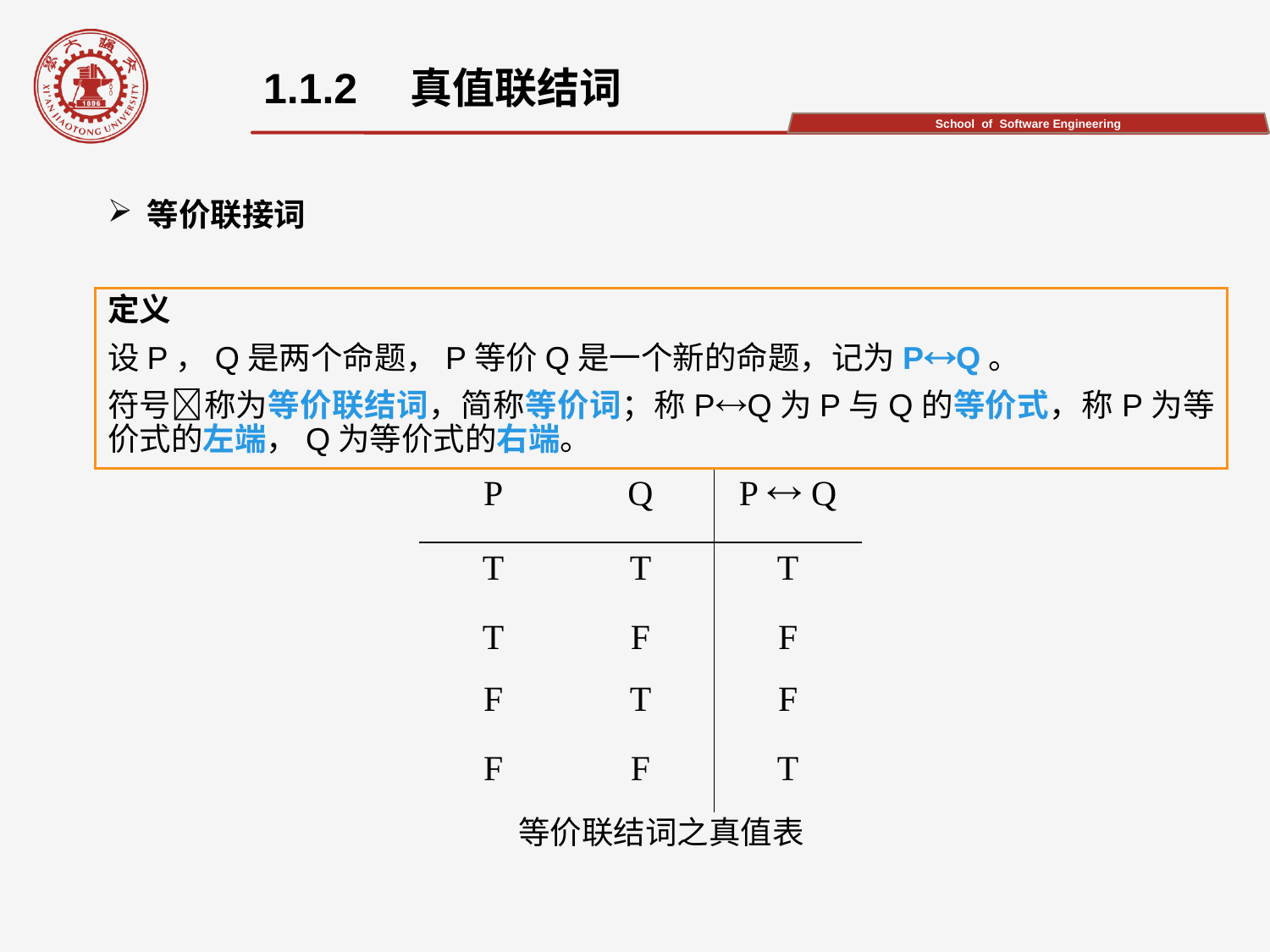

1.1.2　真值联结词
等价联接词

定义
设P，Q是两个命题，P等价Q是一个新的命题，记为P↔Q。
符号↔称为等价联结词，简称等价词；称P↔Q为P与Q的等价式，称P为等价式的左端，Q为等价式的右端。

等价联结词之真值表

| P | Q | P ↔ Q |
| --- | --- | --- |
| T | T | T |
| T | F | F |
| F | T | F |
| F | F | T |